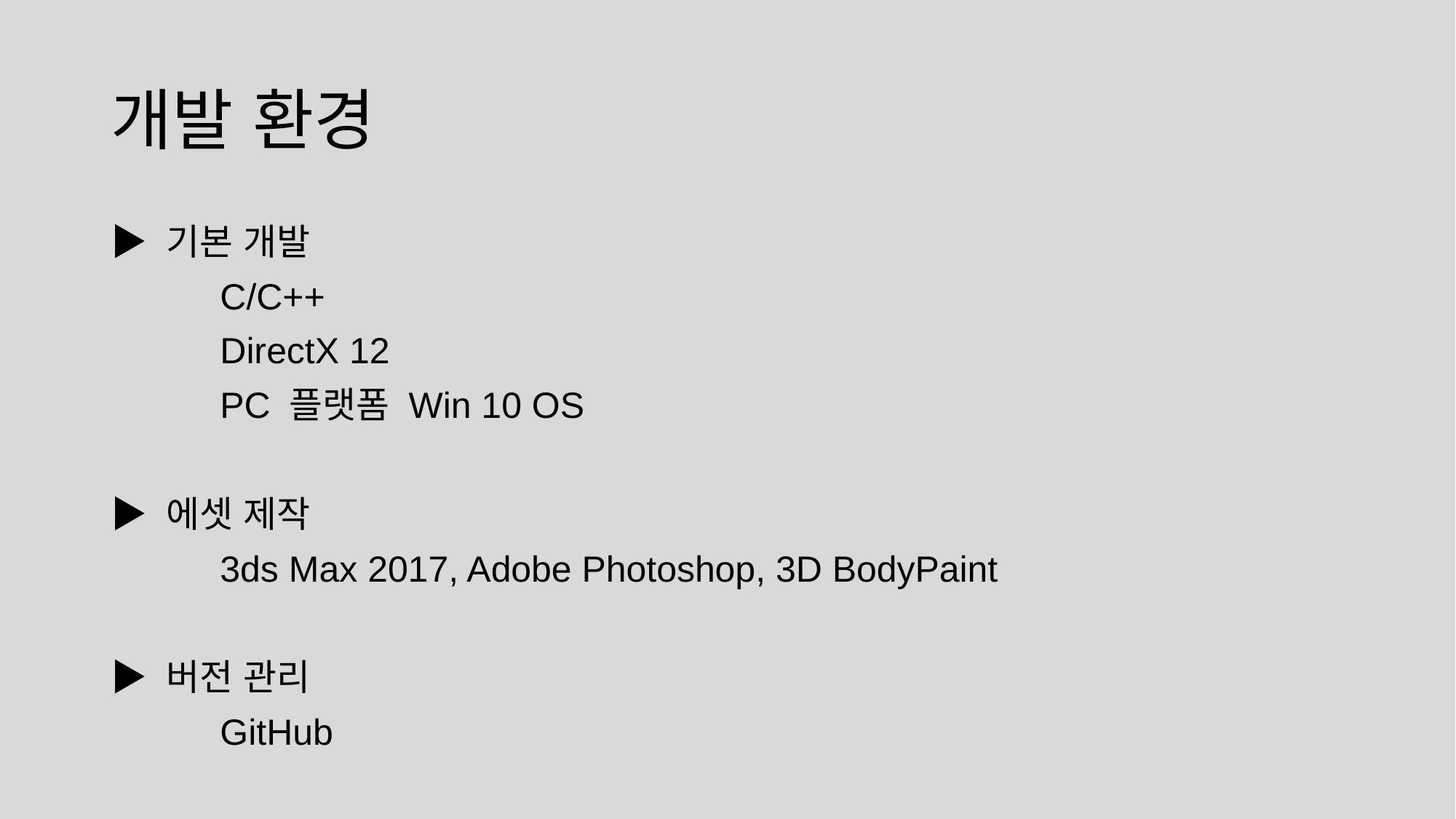

# 개발 환경
▶ 기본 개발
	C/C++
	DirectX 12
	PC 플랫폼 Win 10 OS

▶ 에셋 제작
	3ds Max 2017, Adobe Photoshop, 3D BodyPaint

▶ 버전 관리
	GitHub